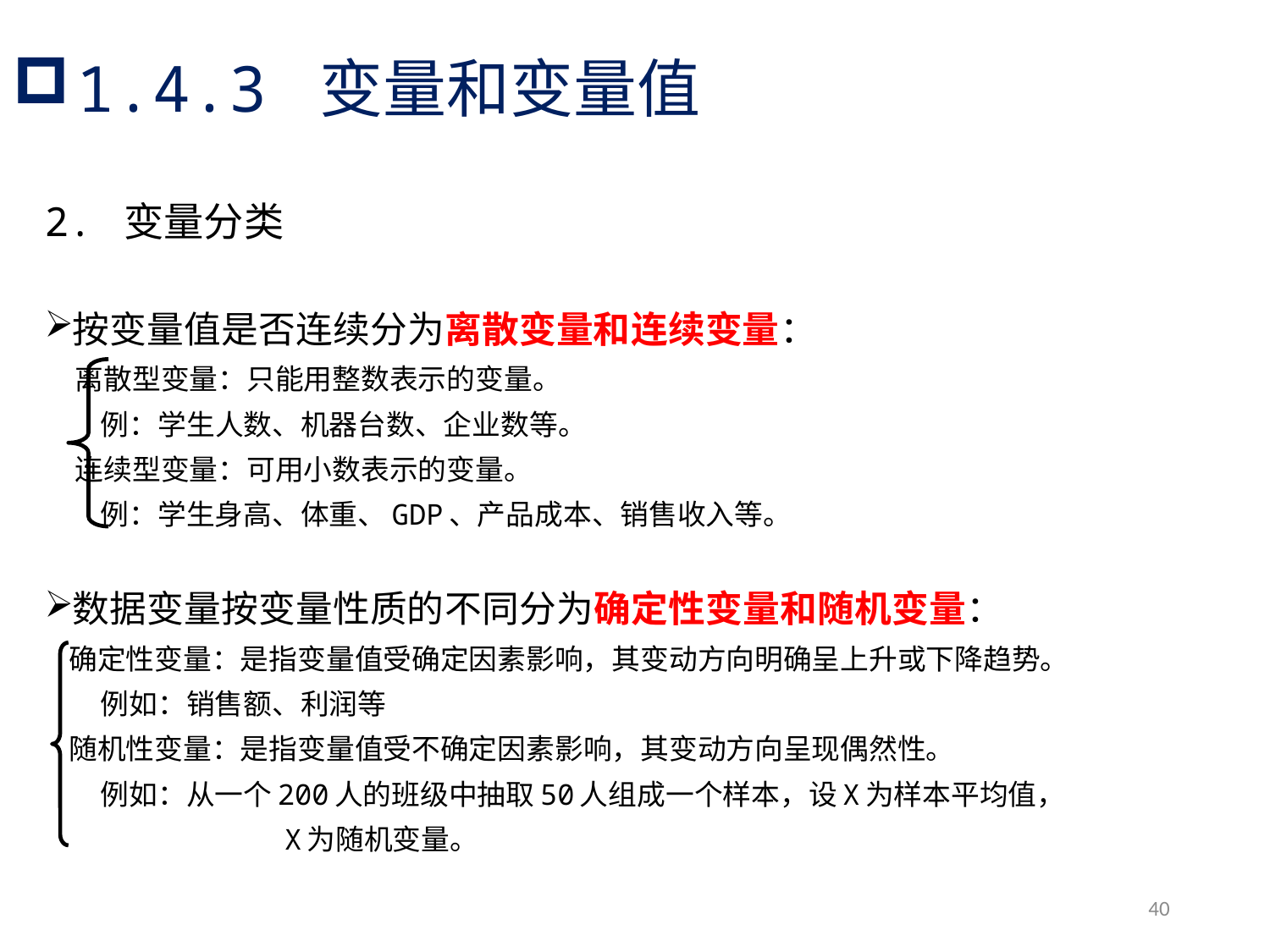

# 1.4.3 变量和变量值
2. 变量分类

按变量值是否连续分为离散变量和连续变量：
    离散型变量：只能用整数表示的变量。
        例：学生人数、机器台数、企业数等。
    连续型变量：可用小数表示的变量。
        例：学生身高、体重、GDP、产品成本、销售收入等。

数据变量按变量性质的不同分为确定性变量和随机变量：
   确定性变量：是指变量值受确定因素影响，其变动方向明确呈上升或下降趋势。
        例如：销售额、利润等
   随机性变量：是指变量值受不确定因素影响，其变动方向呈现偶然性。
        例如：从一个200人的班级中抽取50人组成一个样本，设X为样本平均值，
              X为随机变量。

40